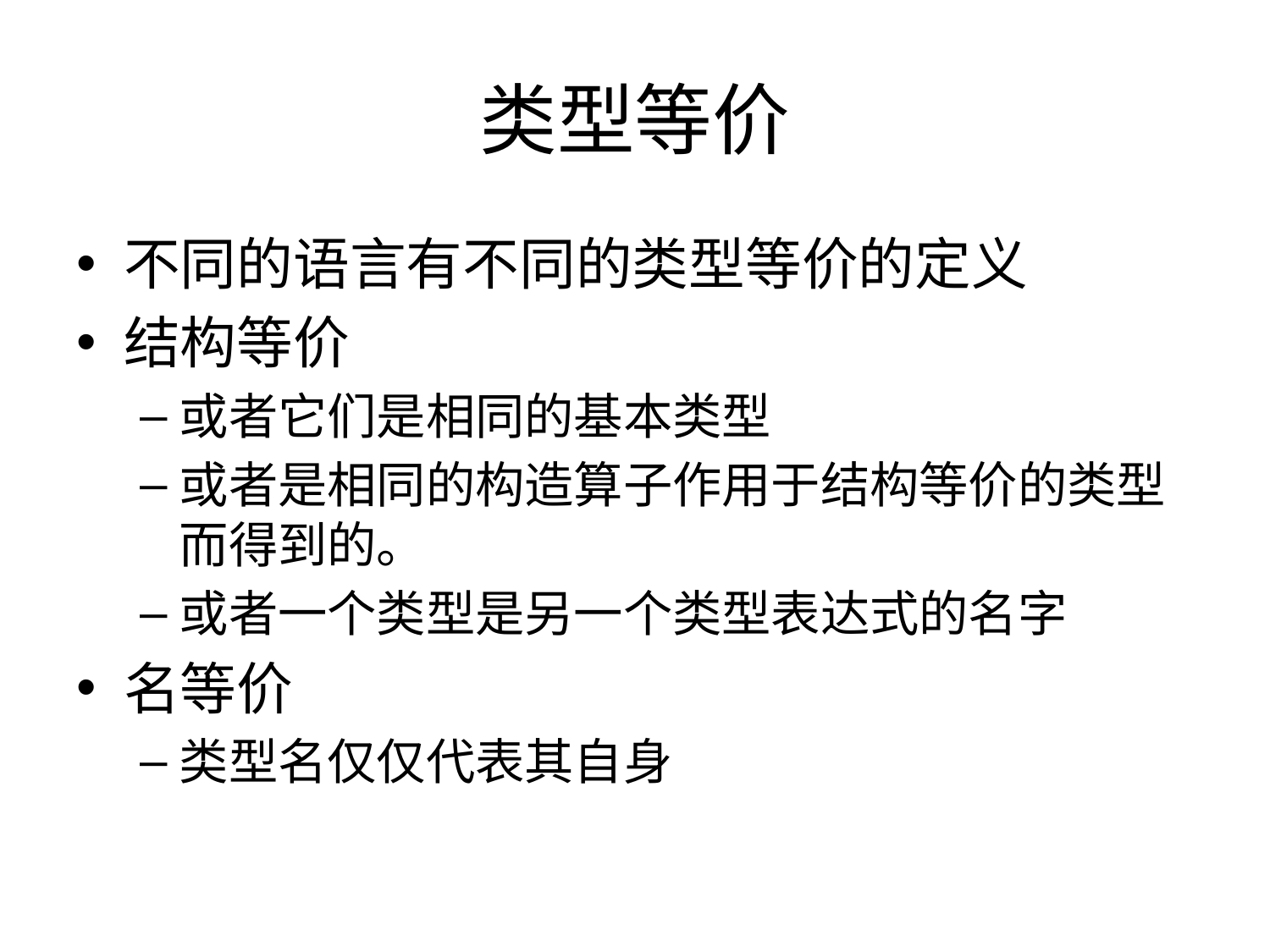

# 类型等价
不同的语言有不同的类型等价的定义
结构等价
或者它们是相同的基本类型
或者是相同的构造算子作用于结构等价的类型而得到的。
或者一个类型是另一个类型表达式的名字
名等价
类型名仅仅代表其自身